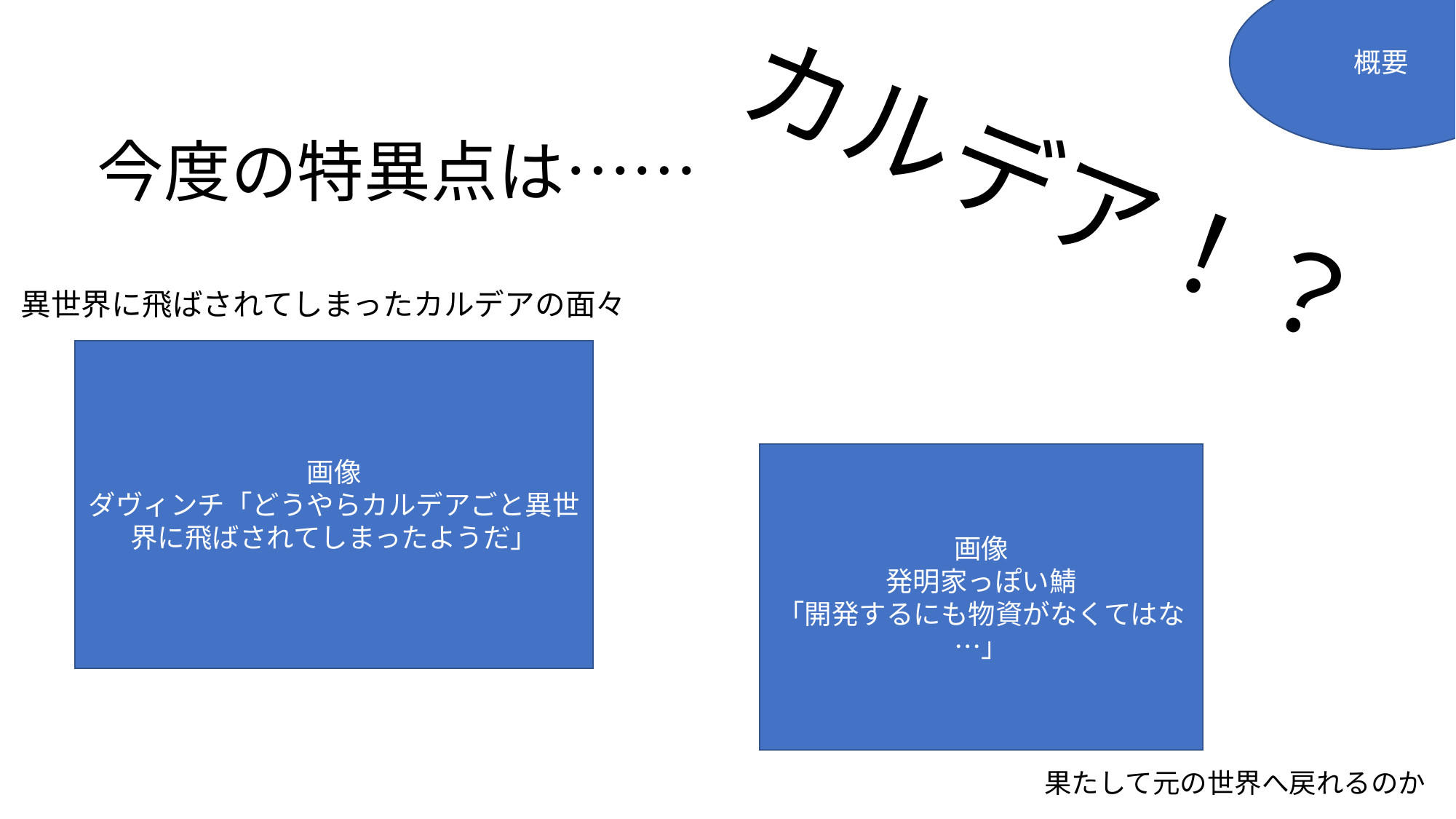

概要
# 今度の特異点は……
カルデア！？
異世界に飛ばされてしまったカルデアの面々
画像
ダヴィンチ「どうやらカルデアごと異世界に飛ばされてしまったようだ」
画像
発明家っぽい鯖
「開発するにも物資がなくてはな…」
果たして元の世界へ戻れるのか